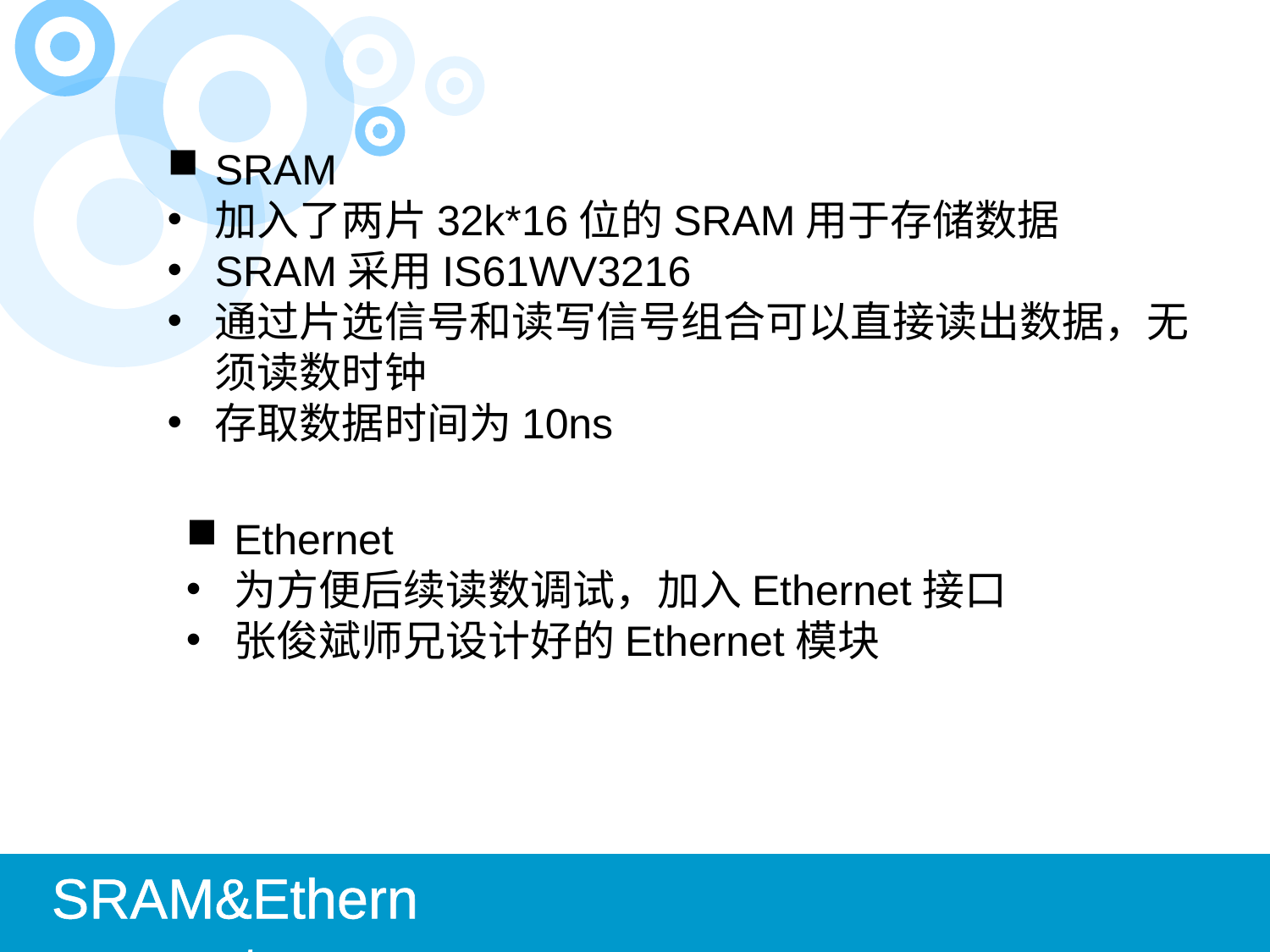

SRAM
加入了两片32k*16位的SRAM用于存储数据
SRAM采用IS61WV3216
通过片选信号和读写信号组合可以直接读出数据，无须读数时钟
存取数据时间为10ns
Ethernet
为方便后续读数调试，加入Ethernet接口
张俊斌师兄设计好的Ethernet模块

SRAM&Ethernet